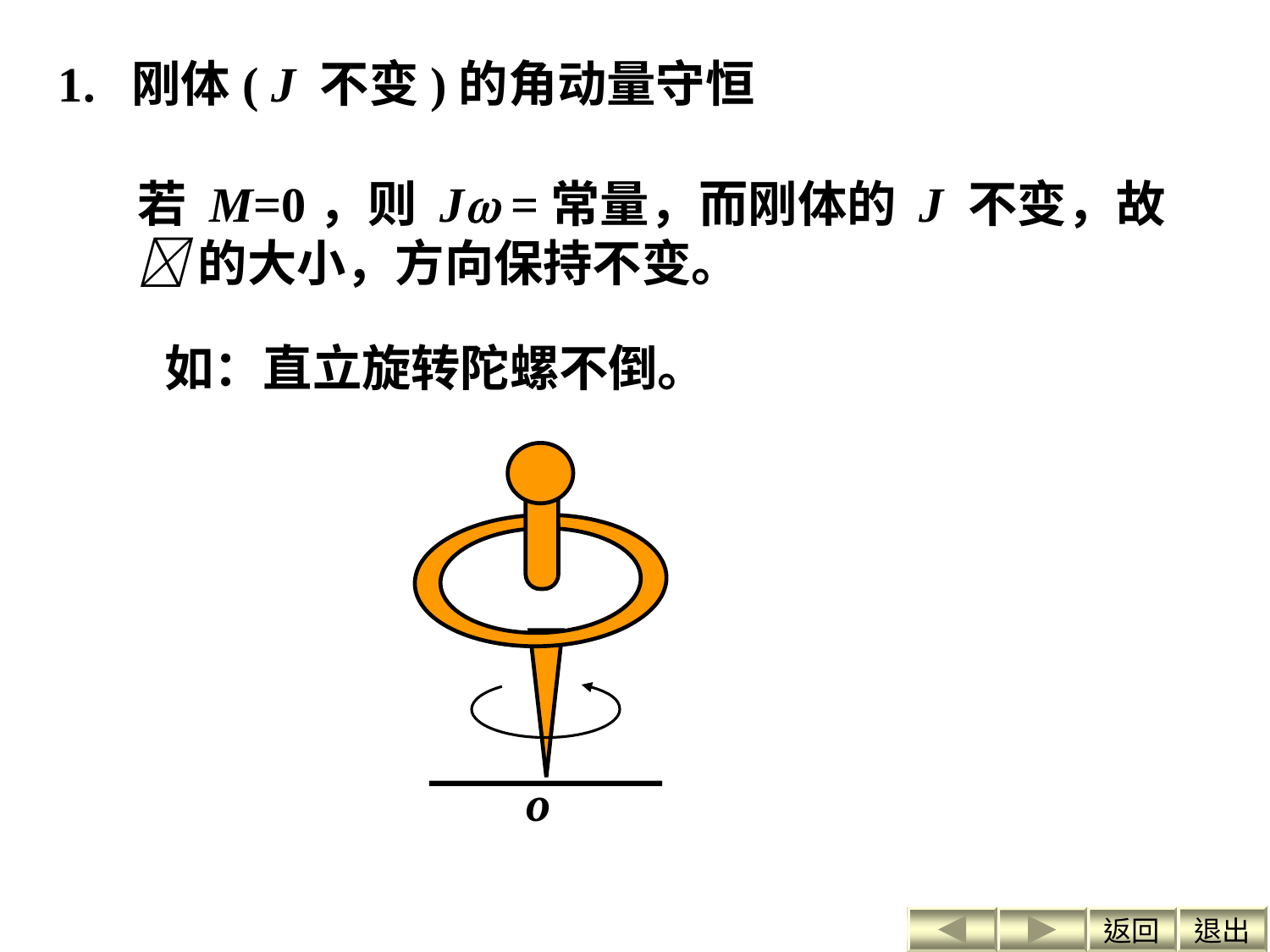

1.  刚体( J 不变)的角动量守恒
若 M=0，则 Jω =常量，而刚体的 J 不变，故 ω 的大小，方向保持不变。
如：直立旋转陀螺不倒。

o